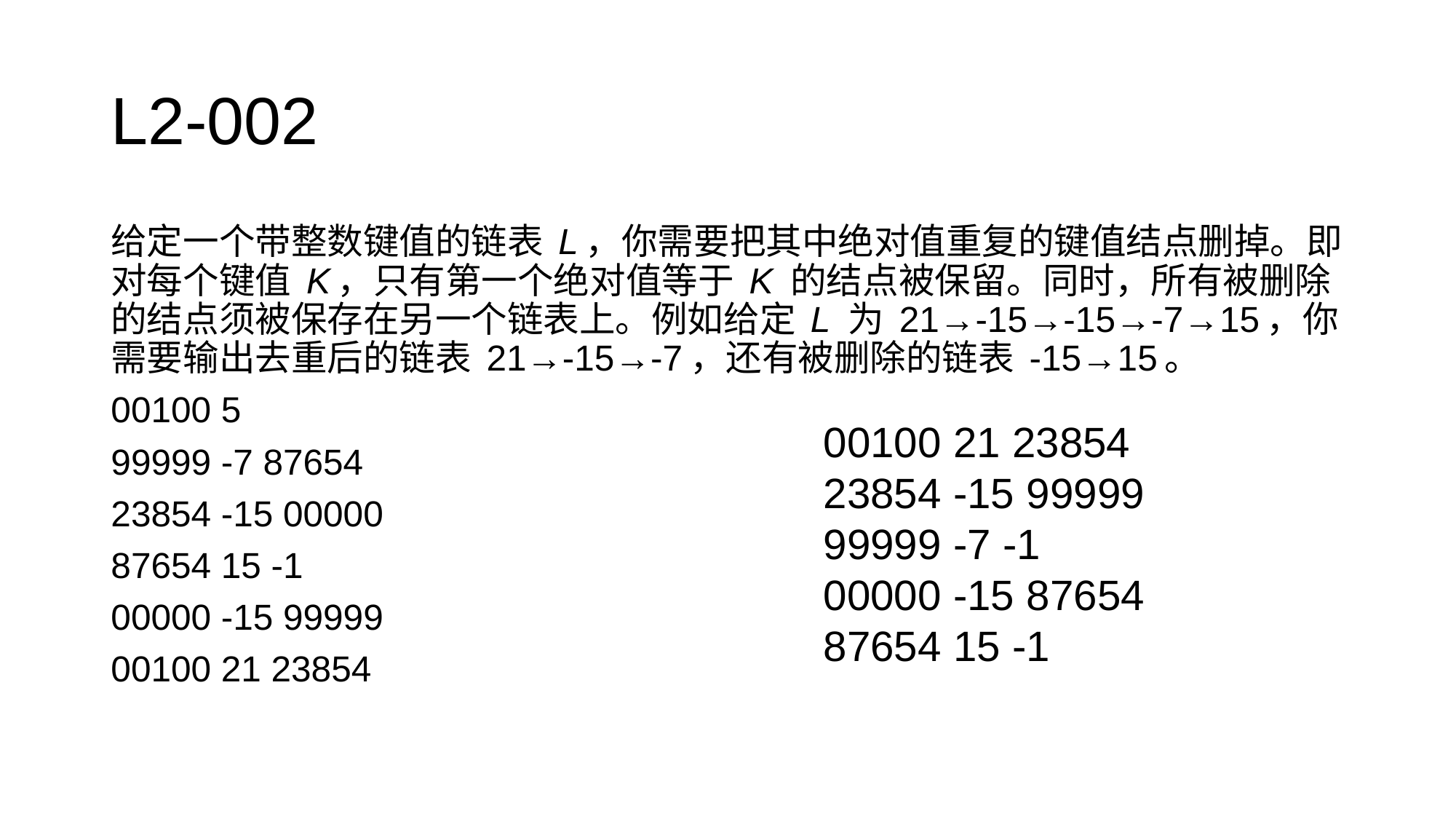

# L2-002
给定一个带整数键值的链表 L，你需要把其中绝对值重复的键值结点删掉。即对每个键值 K，只有第一个绝对值等于 K 的结点被保留。同时，所有被删除的结点须被保存在另一个链表上。例如给定 L 为 21→-15→-15→-7→15，你需要输出去重后的链表 21→-15→-7，还有被删除的链表 -15→15。
00100 5
99999 -7 87654
23854 -15 00000
87654 15 -1
00000 -15 99999
00100 21 23854
00100 21 23854
23854 -15 99999
99999 -7 -1
00000 -15 87654
87654 15 -1